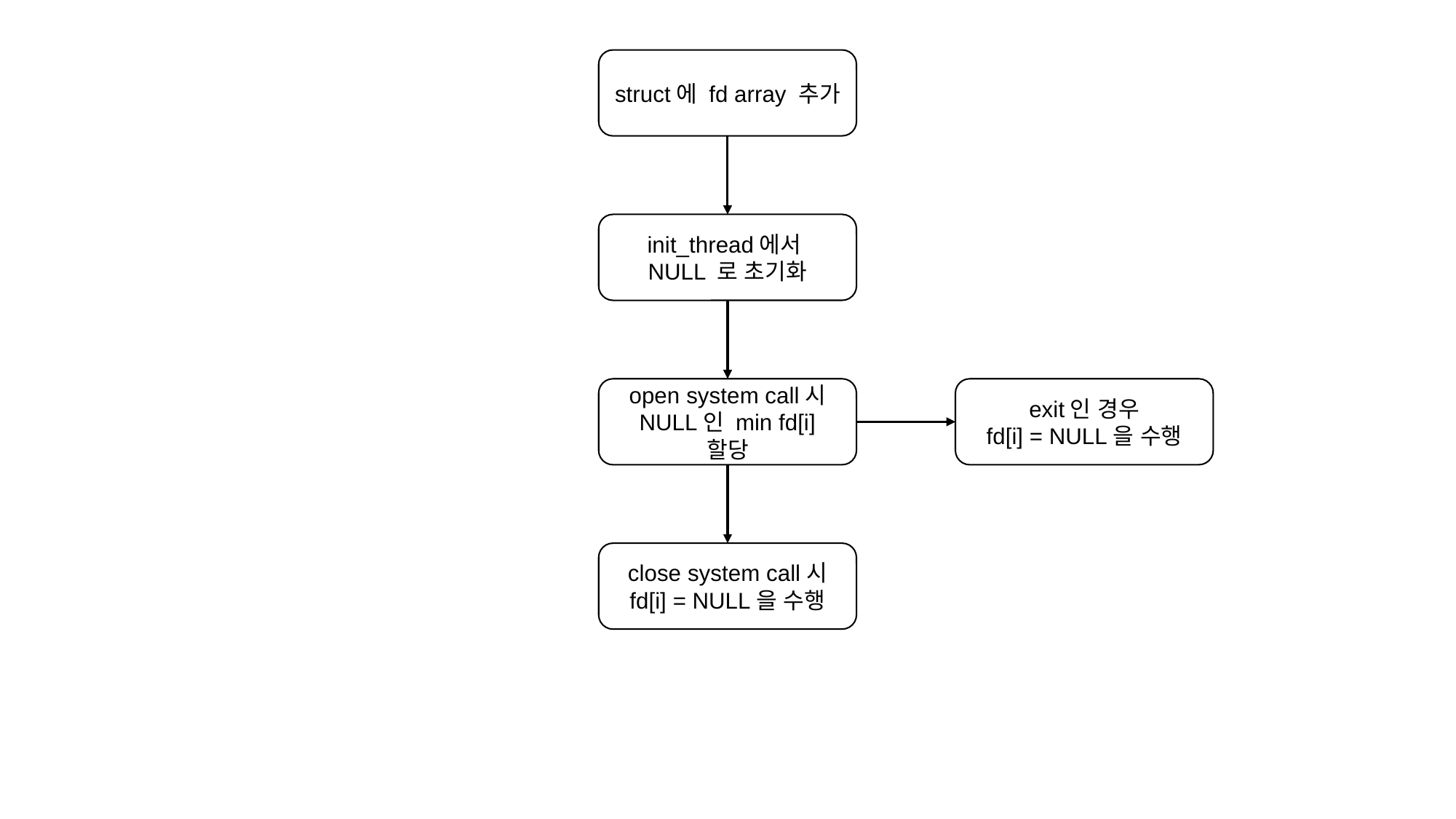

struct에 fd array 추가
init_thread에서
NULL 로 초기화
open system call시 NULL인 min fd[i] 할당
exit인 경우
fd[i] = NULL을 수행
close system call시 fd[i] = NULL을 수행